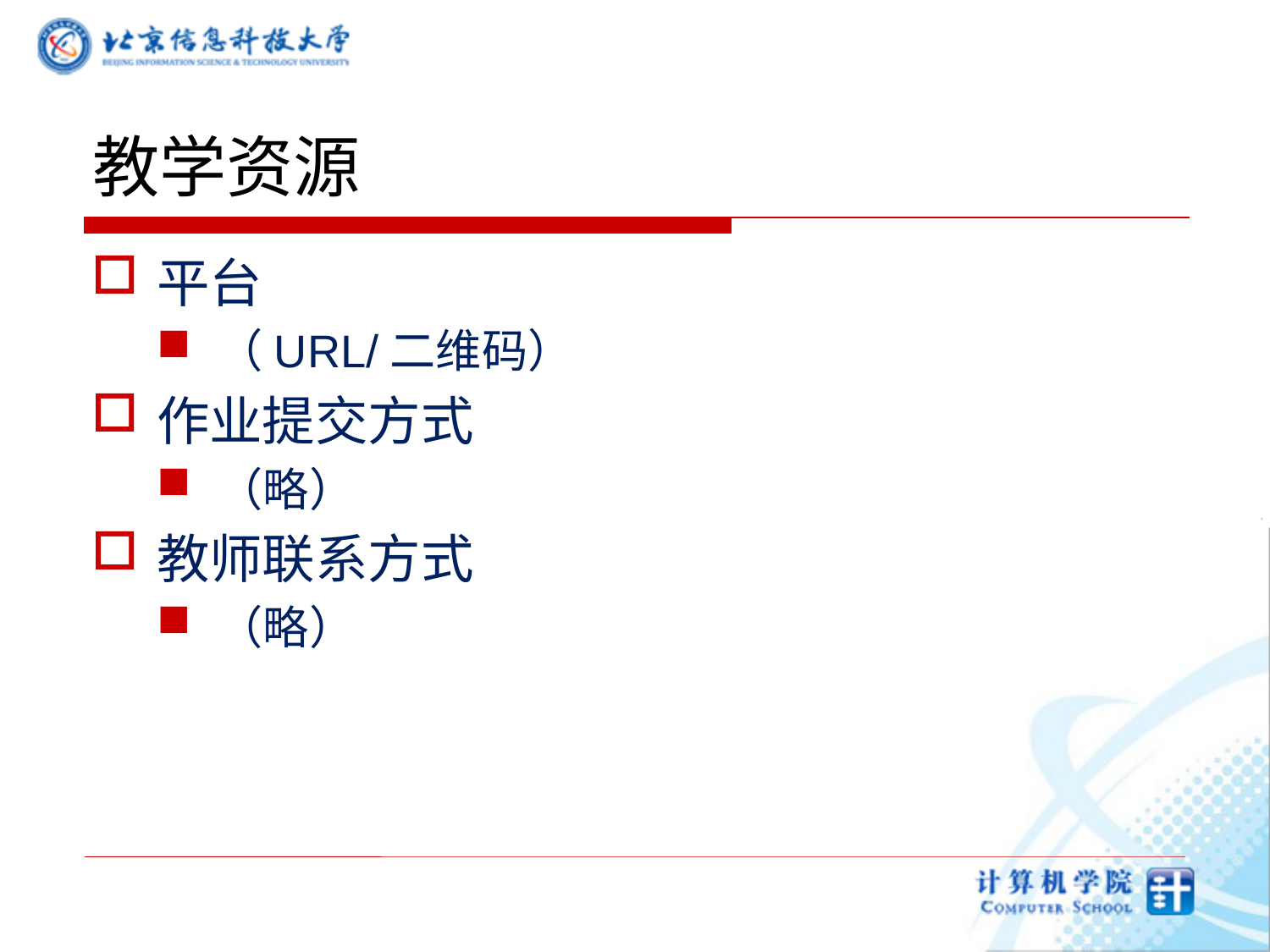

# 教学资源
平台
（URL/二维码）
作业提交方式
（略）
教师联系方式
（略）